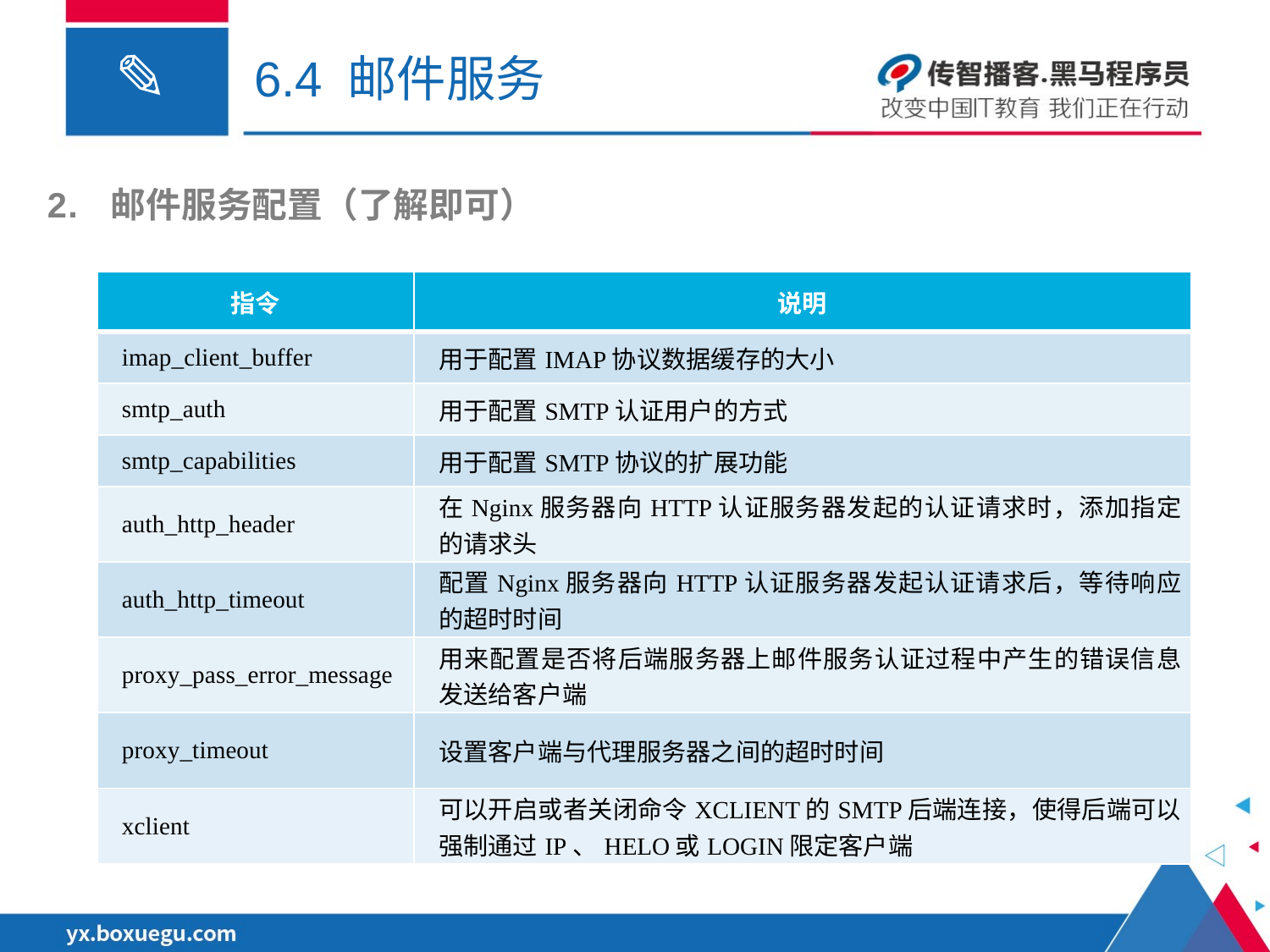

# 6.4 邮件服务
邮件服务配置（了解即可）
| 指令 | 说明 |
| --- | --- |
| imap\_client\_buffer | 用于配置IMAP协议数据缓存的大小 |
| smtp\_auth | 用于配置SMTP认证用户的方式 |
| smtp\_capabilities | 用于配置SMTP协议的扩展功能 |
| auth\_http\_header | 在Nginx服务器向HTTP认证服务器发起的认证请求时，添加指定的请求头 |
| auth\_http\_timeout | 配置Nginx服务器向HTTP认证服务器发起认证请求后，等待响应的超时时间 |
| proxy\_pass\_error\_message | 用来配置是否将后端服务器上邮件服务认证过程中产生的错误信息发送给客户端 |
| proxy\_timeout | 设置客户端与代理服务器之间的超时时间 |
| xclient | 可以开启或者关闭命令XCLIENT的SMTP后端连接，使得后端可以强制通过IP、HELO或LOGIN限定客户端 |